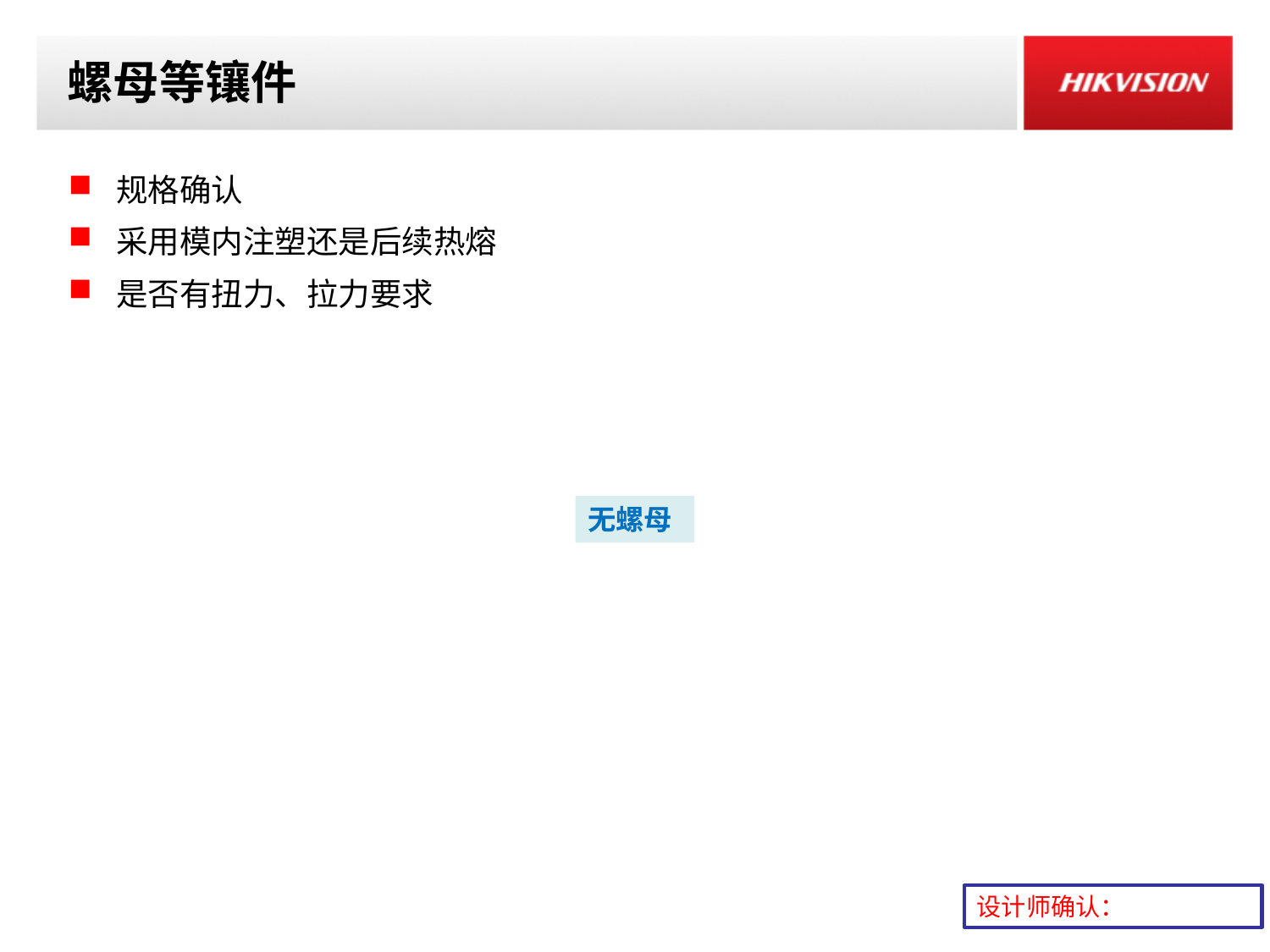

# 螺母等镶件
规格确认
采用模内注塑还是后续热熔
是否有扭力、拉力要求

无螺母
设计师确认：